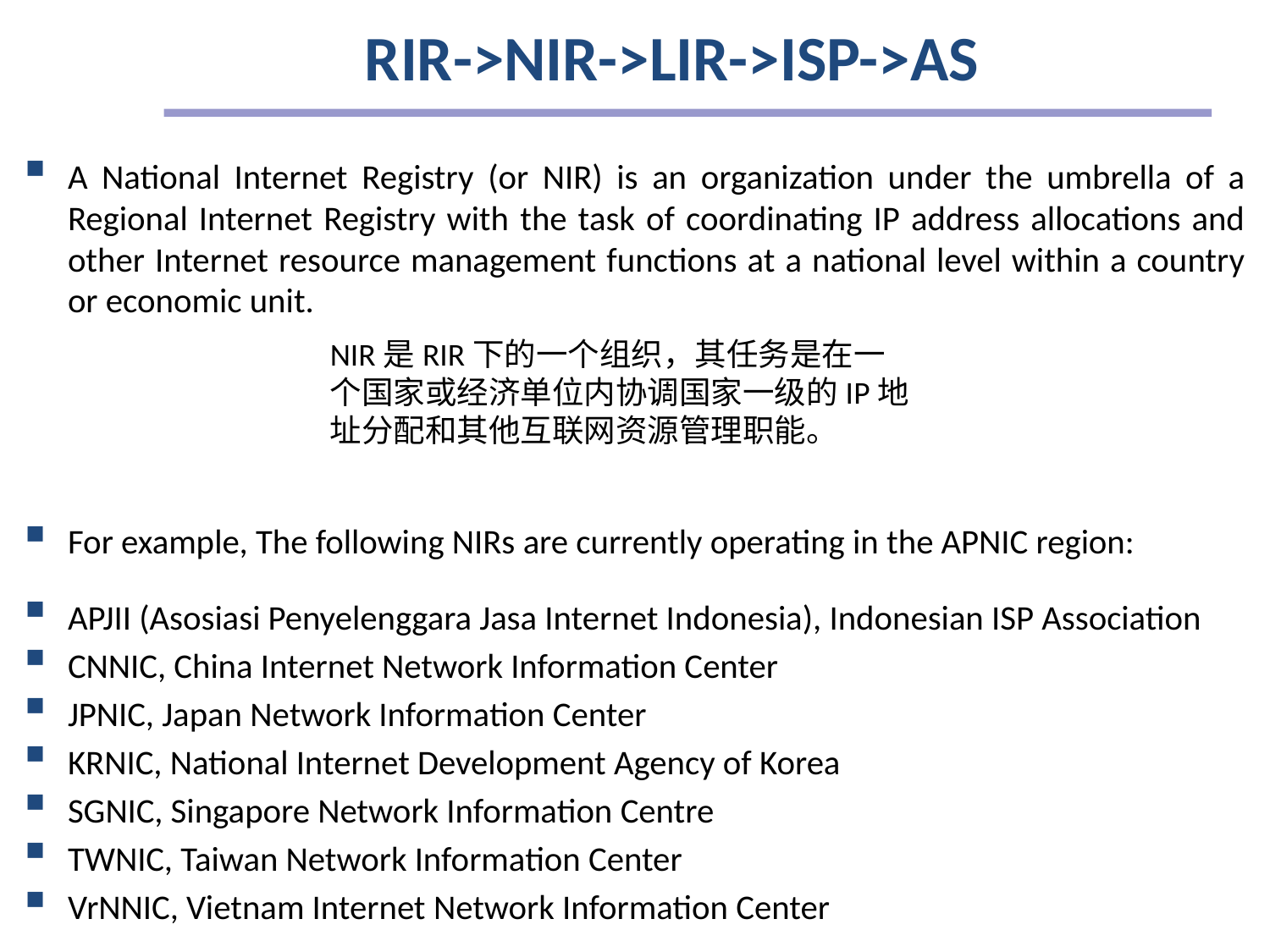

# RIR->NIR->LIR->ISP->AS
A National Internet Registry (or NIR) is an organization under the umbrella of a Regional Internet Registry with the task of coordinating IP address allocations and other Internet resource management functions at a national level within a country or economic unit.

For example, The following NIRs are currently operating in the APNIC region:

APJII (Asosiasi Penyelenggara Jasa Internet Indonesia), Indonesian ISP Association
CNNIC, China Internet Network Information Center
JPNIC, Japan Network Information Center
KRNIC, National Internet Development Agency of Korea
SGNIC, Singapore Network Information Centre
TWNIC, Taiwan Network Information Center
VrNNIC, Vietnam Internet Network Information Center
NIR是RIR下的一个组织，其任务是在一个国家或经济单位内协调国家一级的IP地址分配和其他互联网资源管理职能。